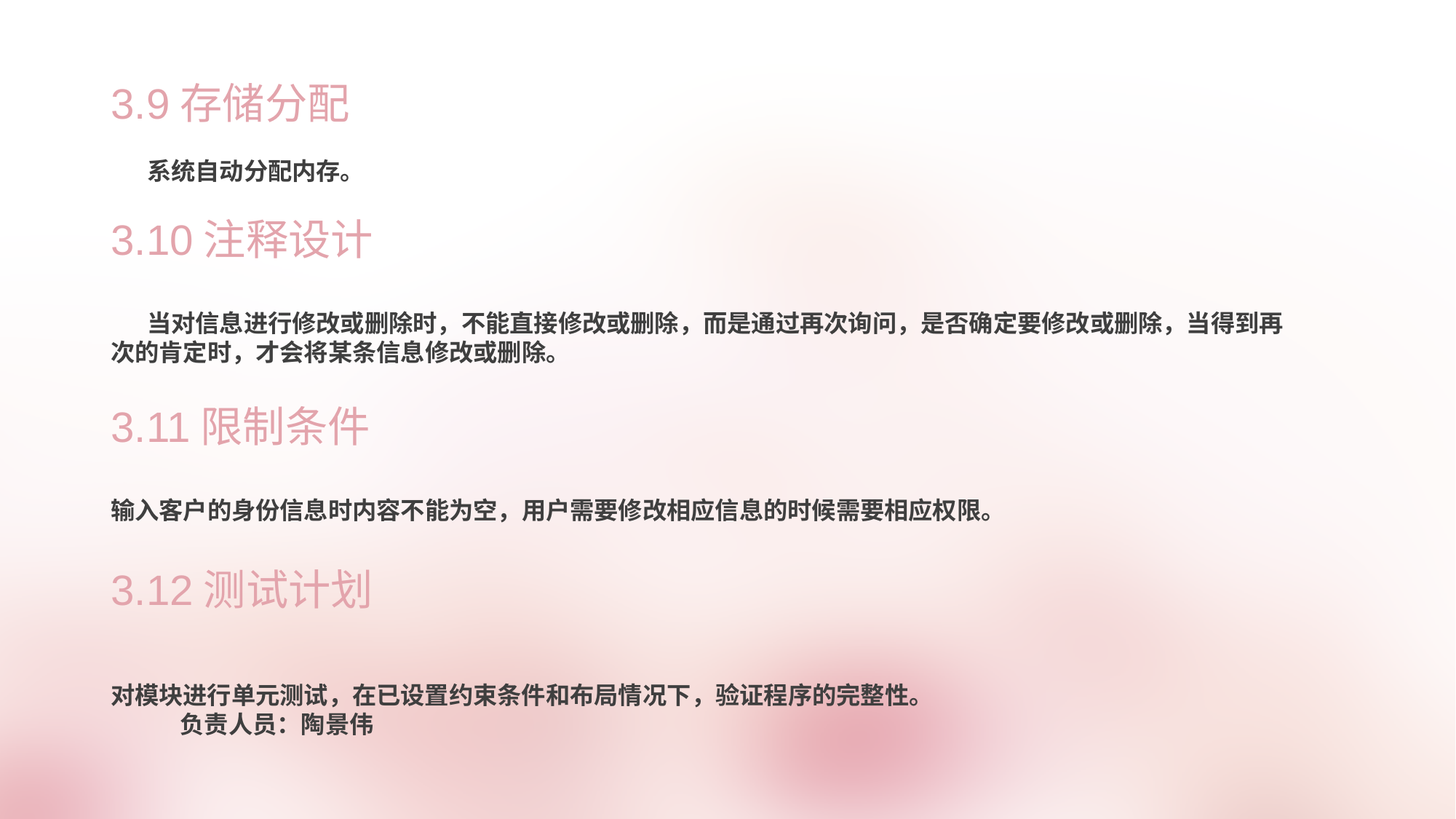

# 3.9存储分配
系统自动分配内存。
3.10注释设计
当对信息进行修改或删除时，不能直接修改或删除，而是通过再次询问，是否确定要修改或删除，当得到再次的肯定时，才会将某条信息修改或删除。
3.11限制条件
输入客户的身份信息时内容不能为空，用户需要修改相应信息的时候需要相应权限。
3.12测试计划
对模块进行单元测试，在已设置约束条件和布局情况下，验证程序的完整性。     负责人员：陶景伟